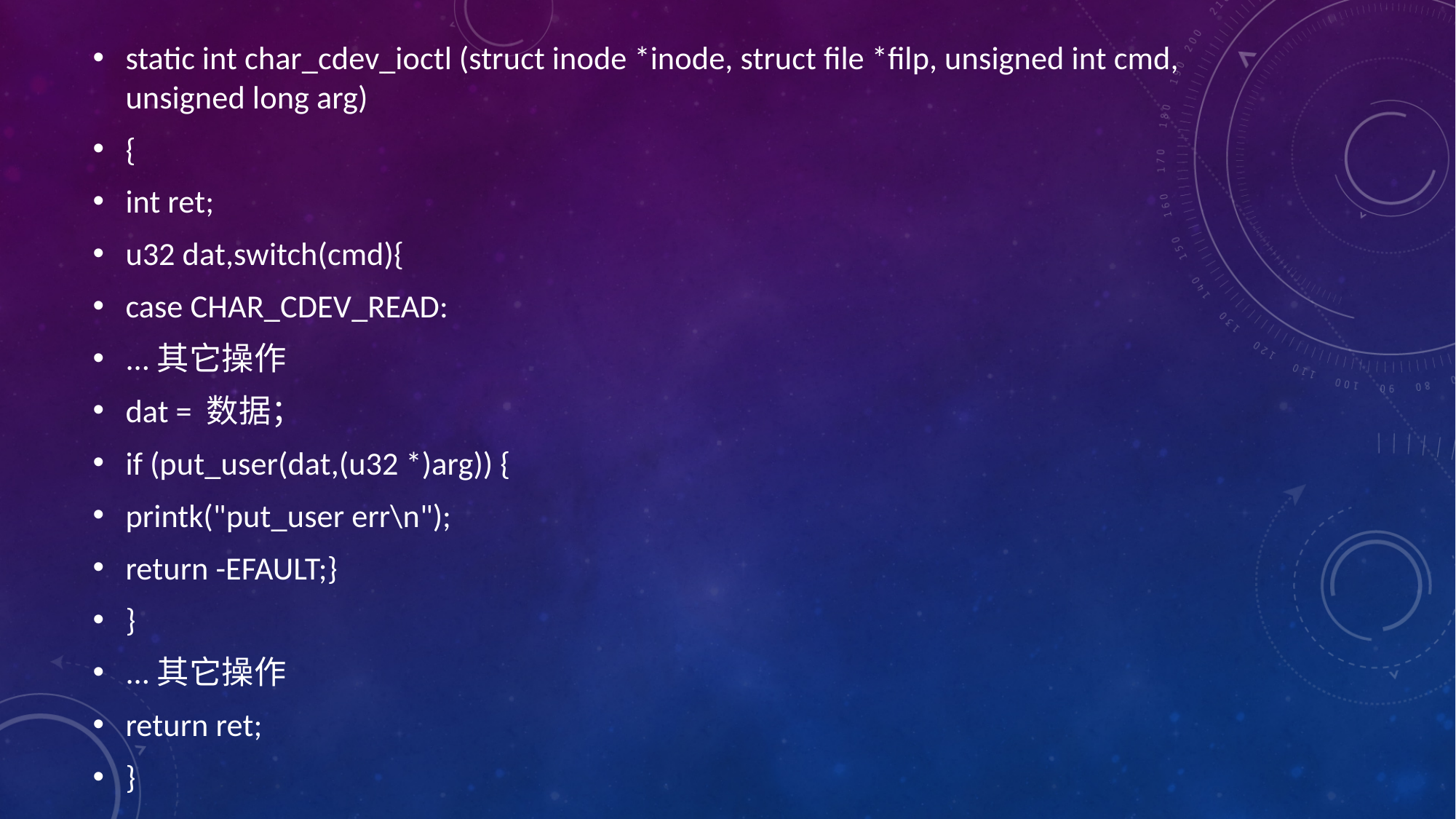

static int char_cdev_ioctl (struct inode *inode, struct file *filp, unsigned int cmd, unsigned long arg)
{
int ret;
u32 dat,switch(cmd){
case CHAR_CDEV_READ:
...其它操作
dat = 数据；
if (put_user(dat,(u32 *)arg)) {
printk("put_user err\n");
return -EFAULT;}
}
...其它操作
return ret;
}
#